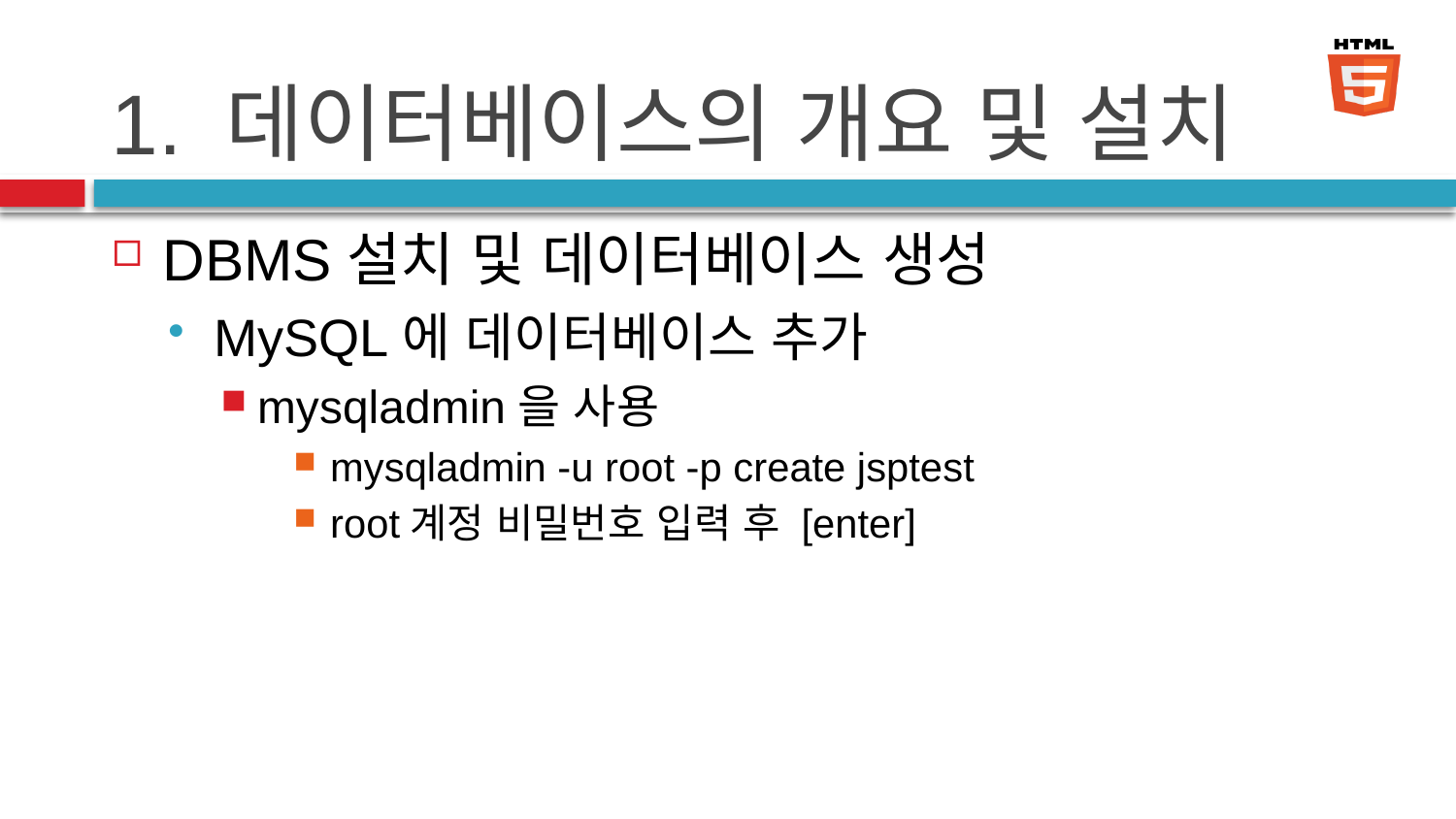

# 1. 데이터베이스의 개요 및 설치
DBMS설치 및 데이터베이스 생성
MySQL에 데이터베이스 추가
mysqladmin을 사용
mysqladmin -u root -p create jsptest
root계정 비밀번호 입력 후 [enter]